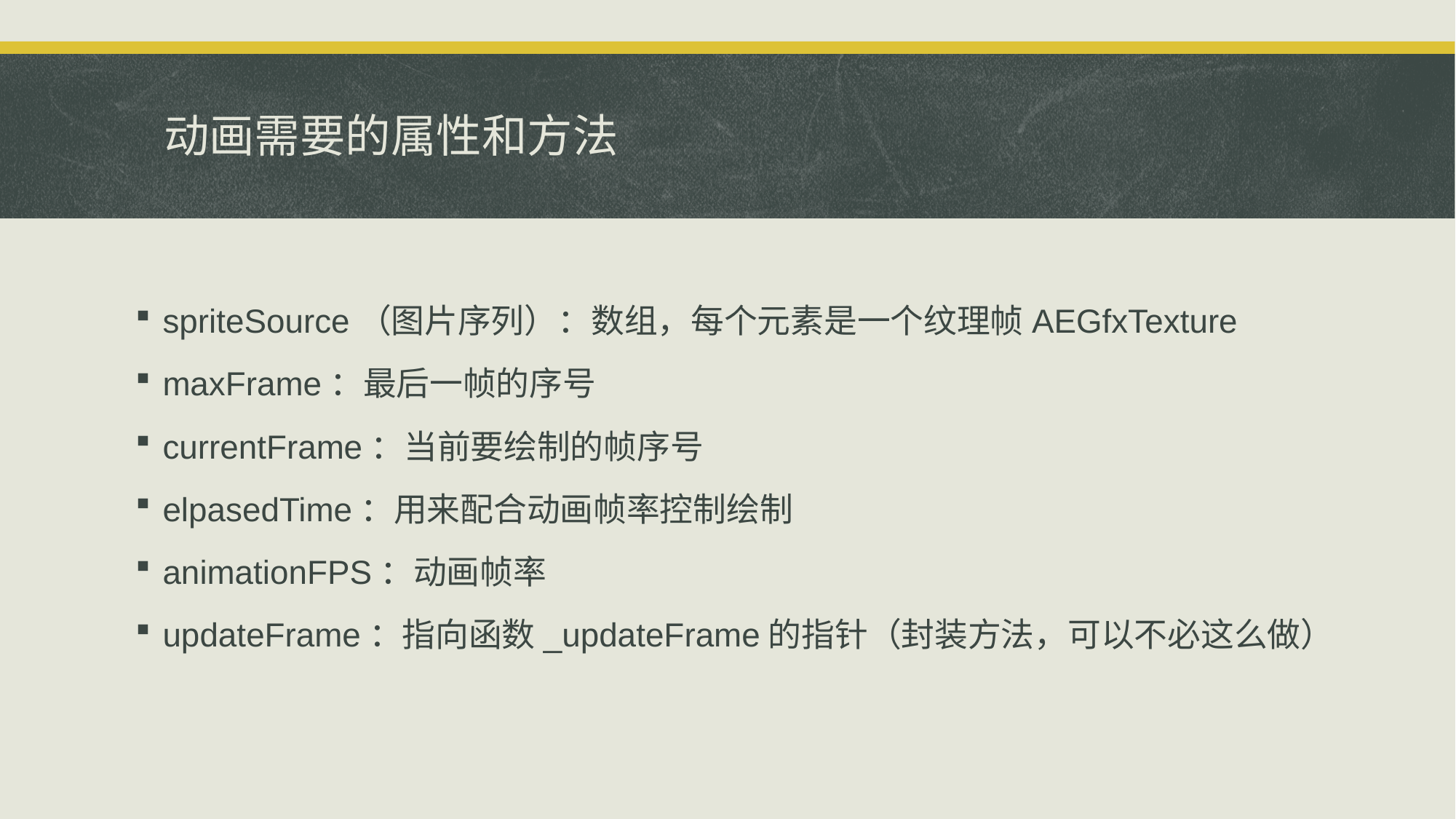

# 动画需要的属性和方法
spriteSource（图片序列）：数组，每个元素是一个纹理帧AEGfxTexture
maxFrame：最后一帧的序号
currentFrame：当前要绘制的帧序号
elpasedTime：用来配合动画帧率控制绘制
animationFPS：动画帧率
updateFrame：指向函数_updateFrame的指针（封装方法，可以不必这么做）